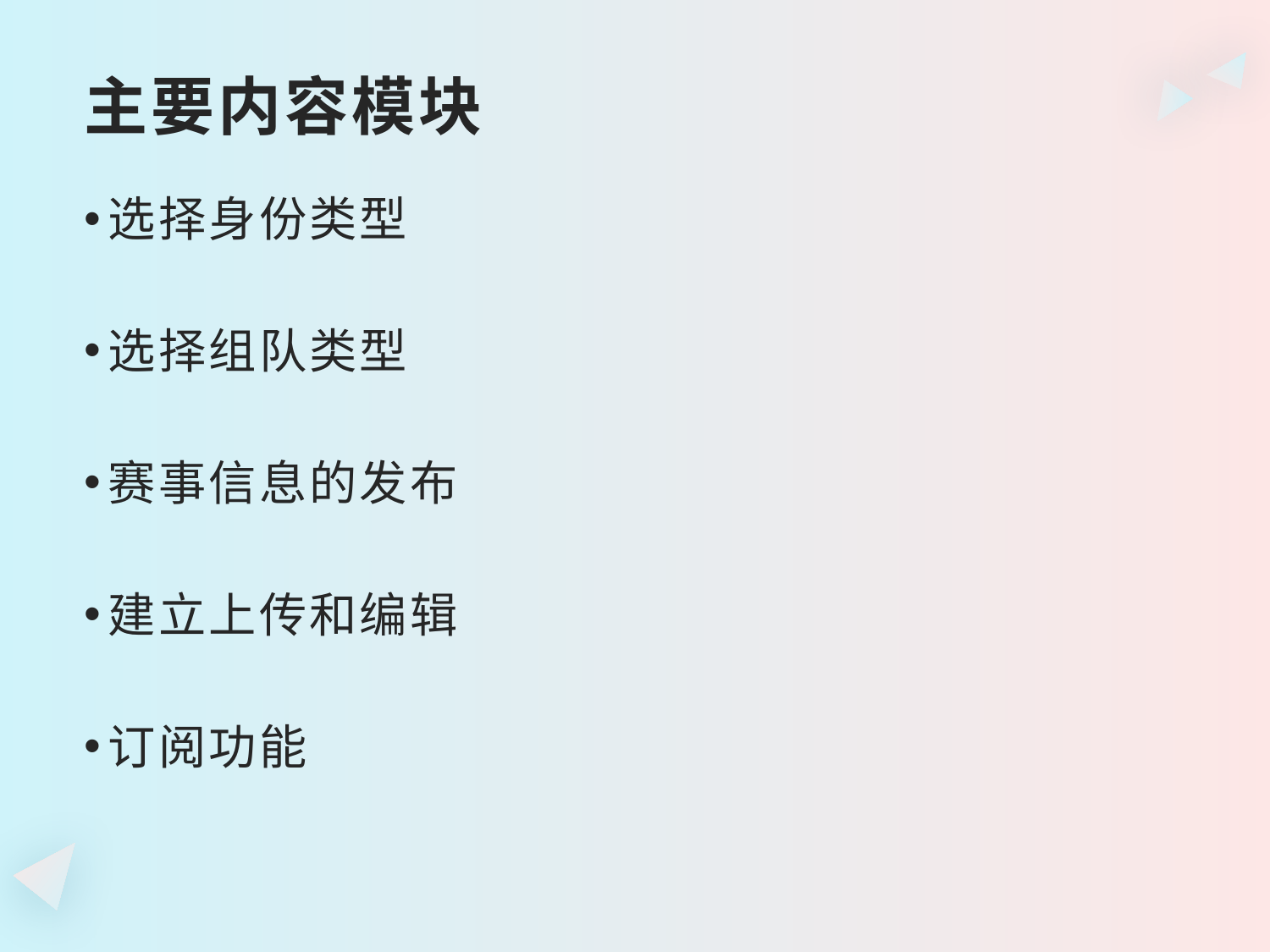

# 主要内容模块
选择身份类型
选择组队类型
赛事信息的发布
建立上传和编辑
订阅功能